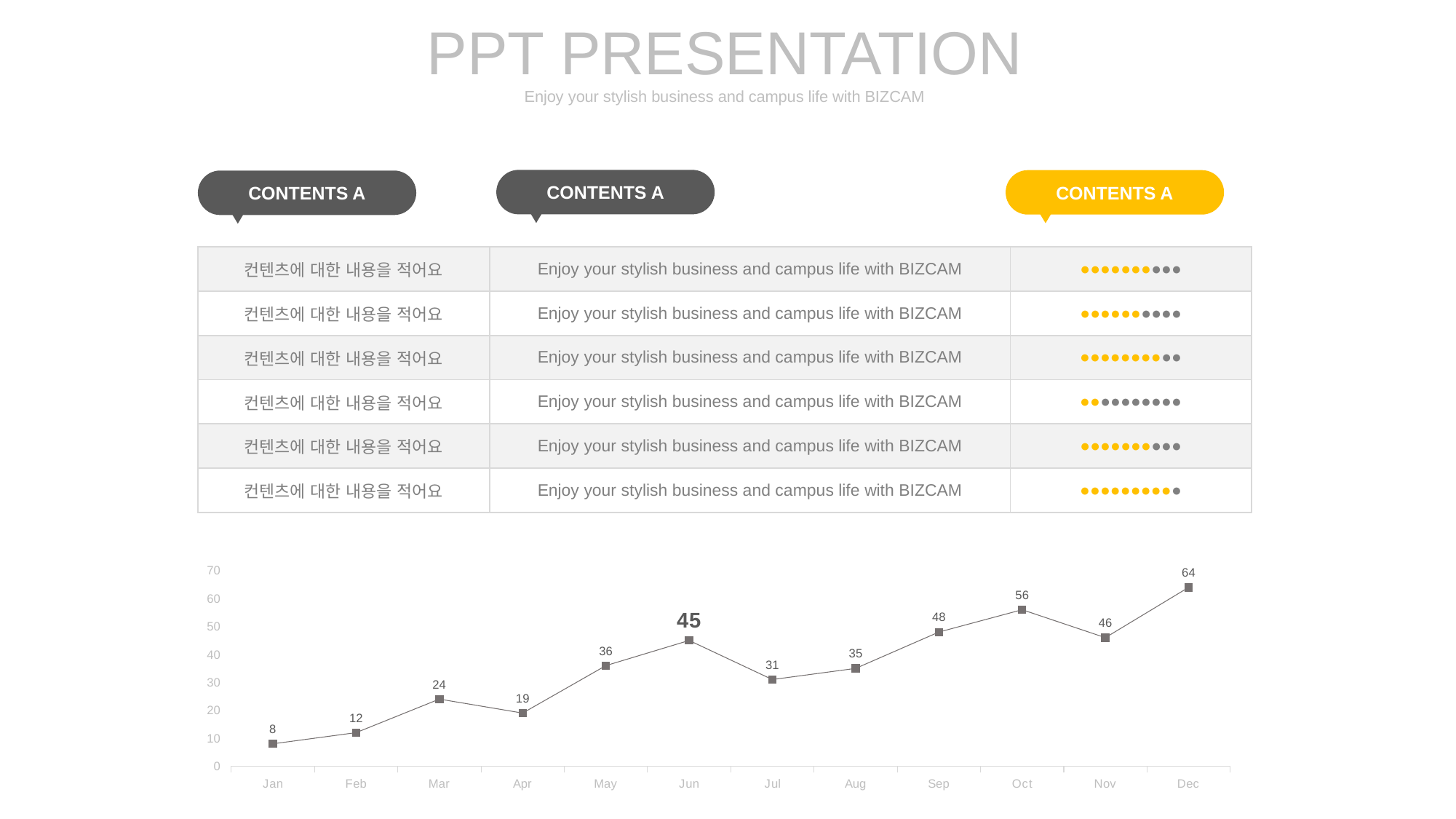

PPT PRESENTATION
Enjoy your stylish business and campus life with BIZCAM
CONTENTS A

CONTENTS A

CONTENTS A

| 컨텐츠에 대한 내용을 적어요 | Enjoy your stylish business and campus life with BIZCAM | ●●●●●●●●●● |
| --- | --- | --- |
| 컨텐츠에 대한 내용을 적어요 | Enjoy your stylish business and campus life with BIZCAM | ●●●●●●●●●● |
| 컨텐츠에 대한 내용을 적어요 | Enjoy your stylish business and campus life with BIZCAM | ●●●●●●●●●● |
| 컨텐츠에 대한 내용을 적어요 | Enjoy your stylish business and campus life with BIZCAM | ●●●●●●●●●● |
| 컨텐츠에 대한 내용을 적어요 | Enjoy your stylish business and campus life with BIZCAM | ●●●●●●●●●● |
| 컨텐츠에 대한 내용을 적어요 | Enjoy your stylish business and campus life with BIZCAM | ●●●●●●●●●● |

### Chart

| Category | 수량 |
|---|---|
| Jan | 8.0 |
| Feb | 12.0 |
| Mar | 24.0 |
| Apr | 19.0 |
| May | 36.0 |
| Jun | 45.0 |
| Jul | 31.0 |
| Aug | 35.0 |
| Sep | 48.0 |
| Oct | 56.0 |
| Nov | 46.0 |
| Dec | 64.0 |